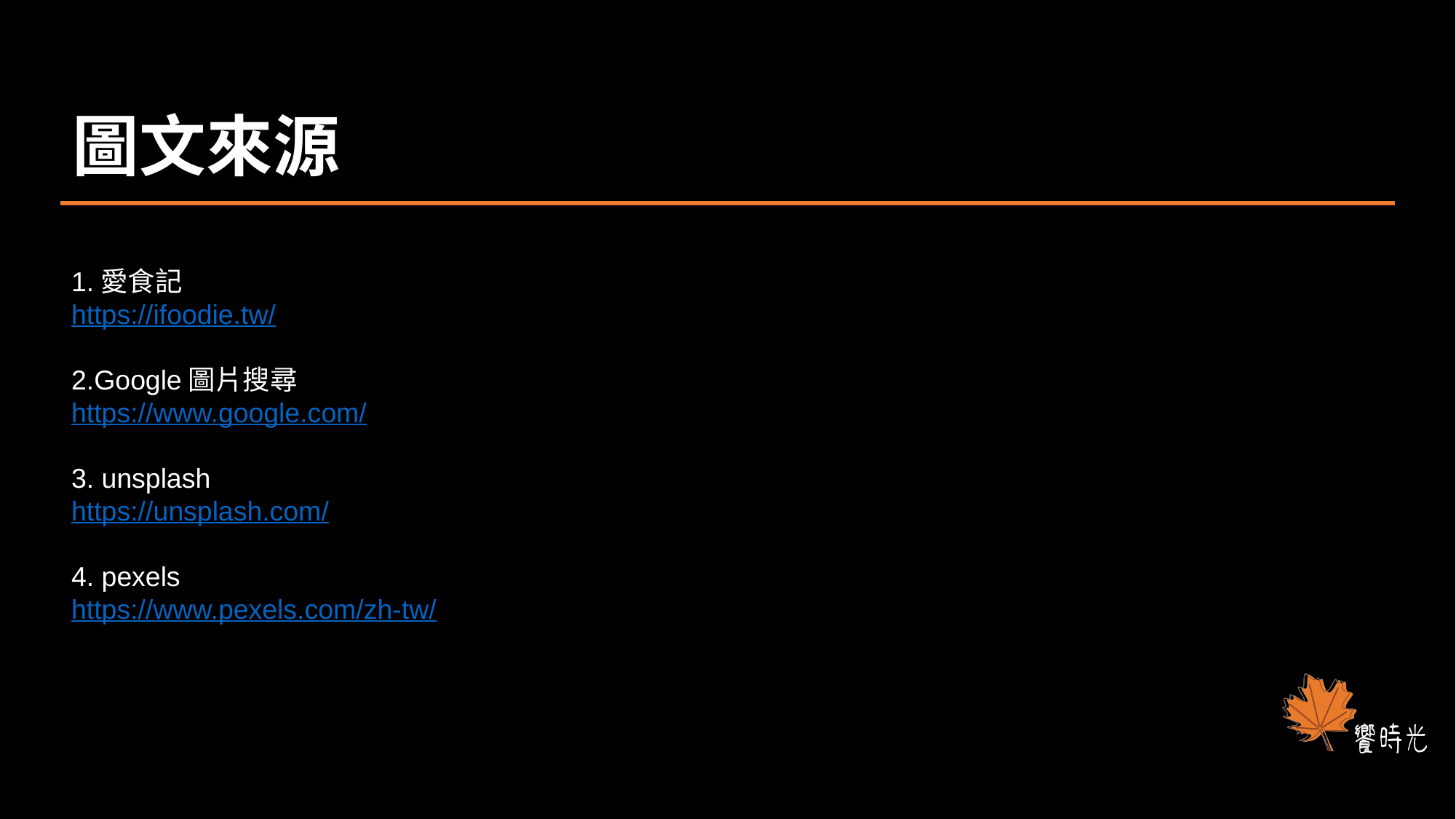

圖文來源
1.愛食記
https://ifoodie.tw/

2.Google圖片搜尋
https://www.google.com/

3. unsplash
https://unsplash.com/

4. pexels
https://www.pexels.com/zh-tw/